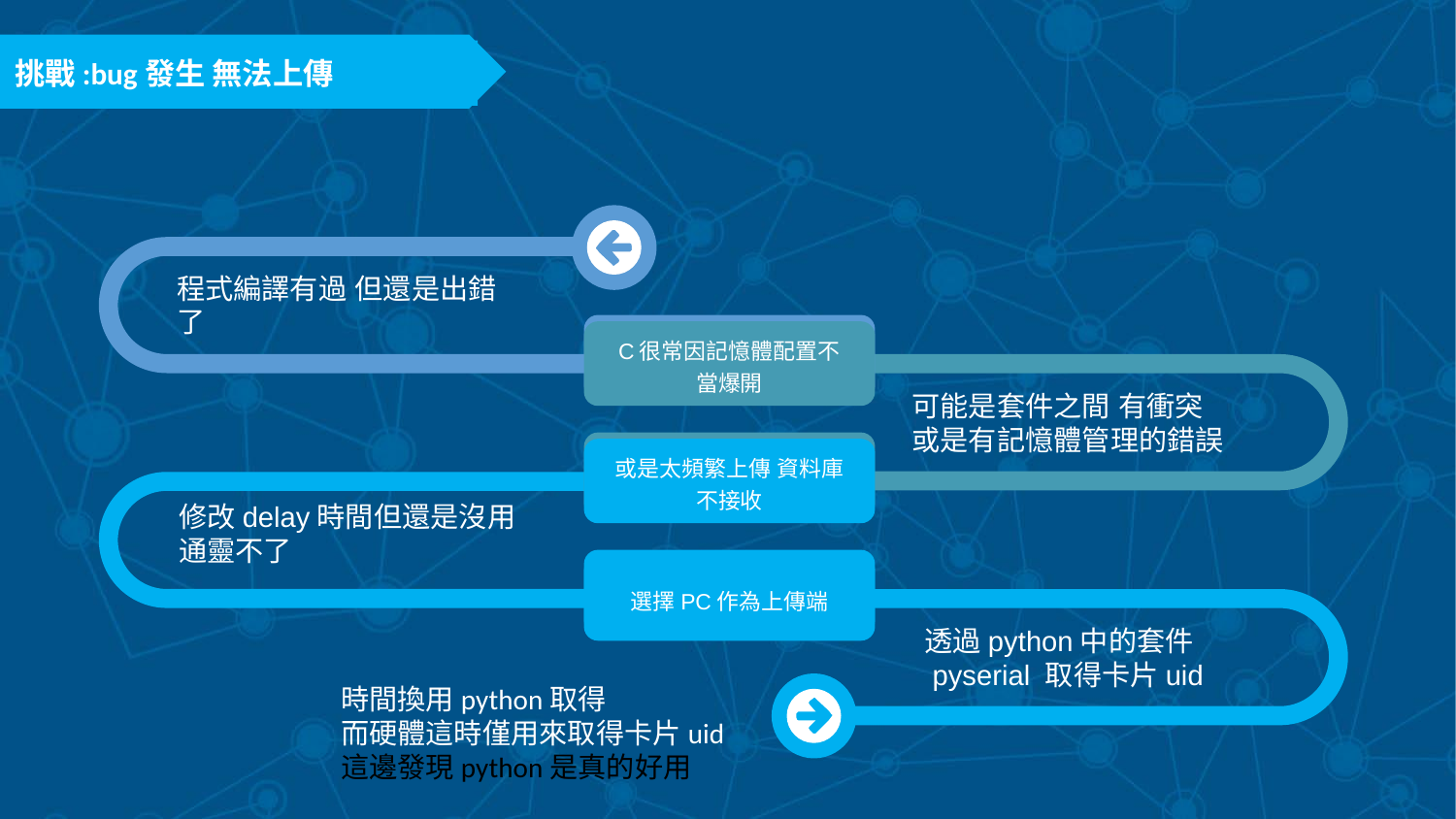

挑戰:bug發生 無法上傳

程式編譯有過 但還是出錯了

C很常因記憶體配置不當爆開

可能是套件之間 有衝突               或是有記憶體管理的錯誤

或是太頻繁上傳 資料庫不接收
修改delay時間但還是沒用
通靈不了

選擇PC作為上傳端
透過python中的套件
 pyserial 取得卡片uid
時間換用python取得
而硬體這時僅用來取得卡片uid
這邊發現python是真的好用